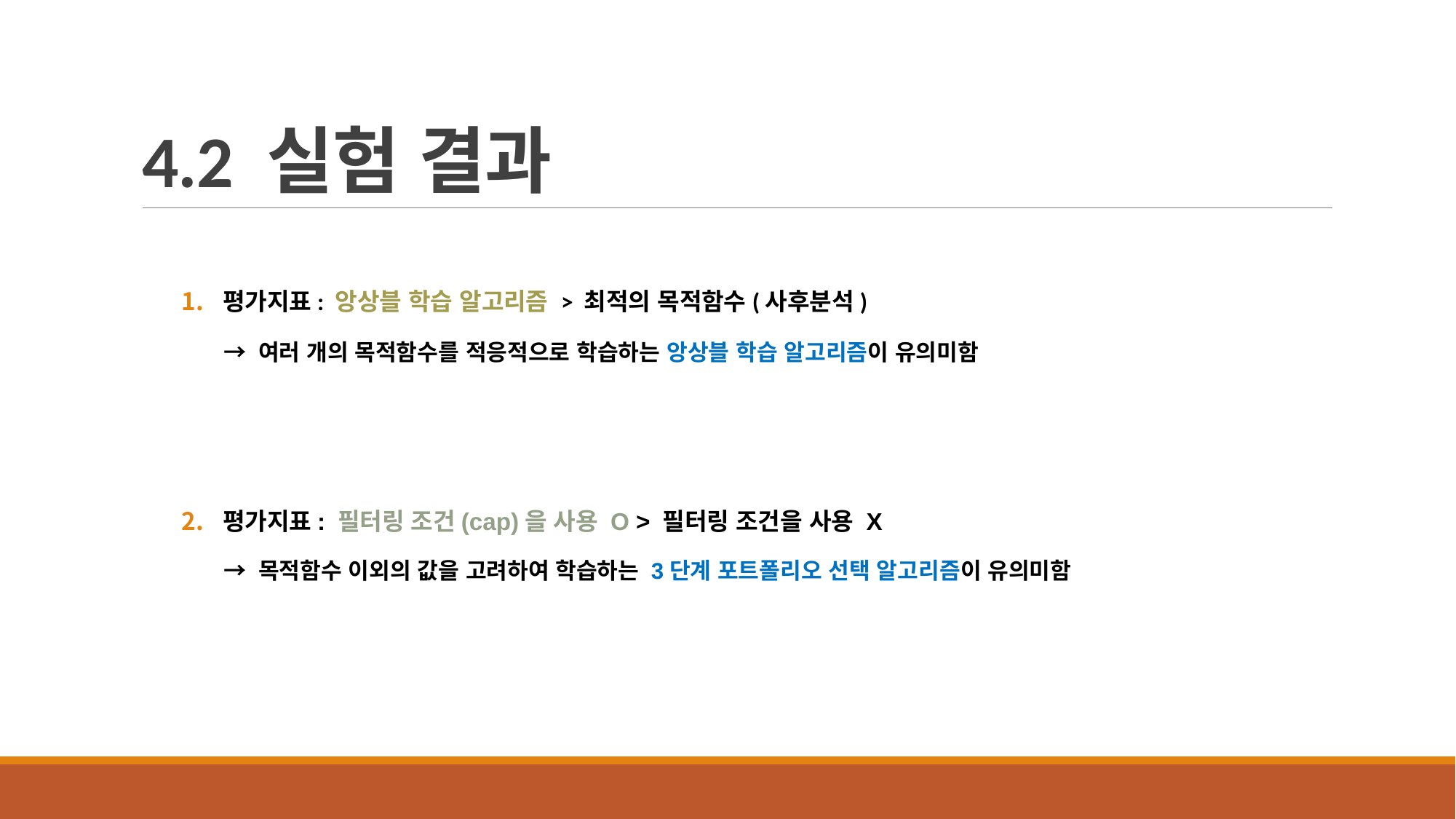

# 4.2 실험 결과

평가지표: 앙상블 학습 알고리즘 > 최적의 목적함수(사후분석)
→ 여러 개의 목적함수를 적응적으로 학습하는 앙상블 학습 알고리즘이 유의미함

평가지표: 필터링 조건(cap)을 사용 O > 필터링 조건을 사용 X
→ 목적함수 이외의 값을 고려하여 학습하는 3단계 포트폴리오 선택 알고리즘이 유의미함